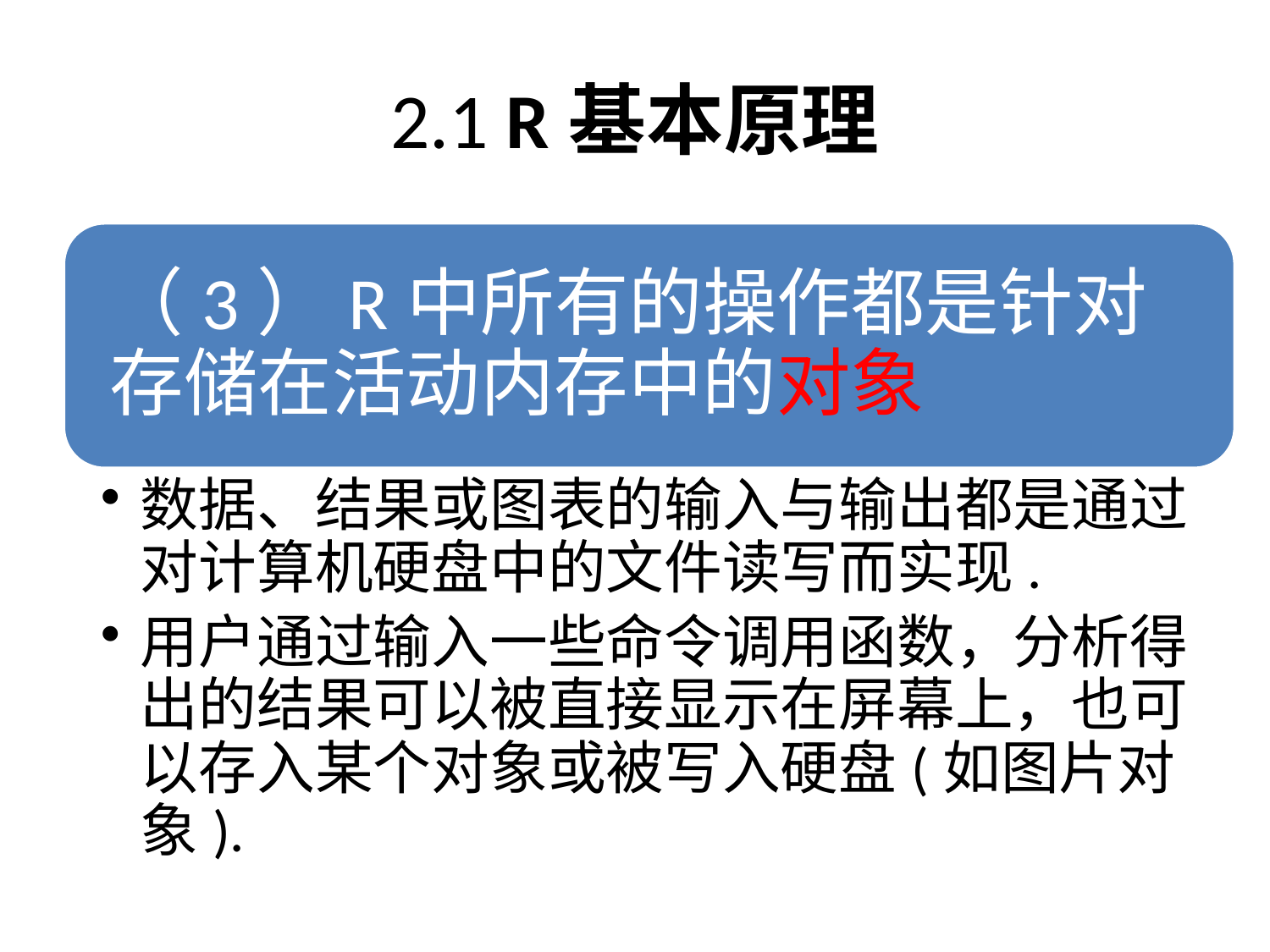

# 2.1 R基本原理
（3）R中所有的操作都是针对存储在活动内存中的对象
数据、结果或图表的输入与输出都是通过对计算机硬盘中的文件读写而实现.
用户通过输入一些命令调用函数，分析得出的结果可以被直接显示在屏幕上，也可以存入某个对象或被写入硬盘(如图片对象).